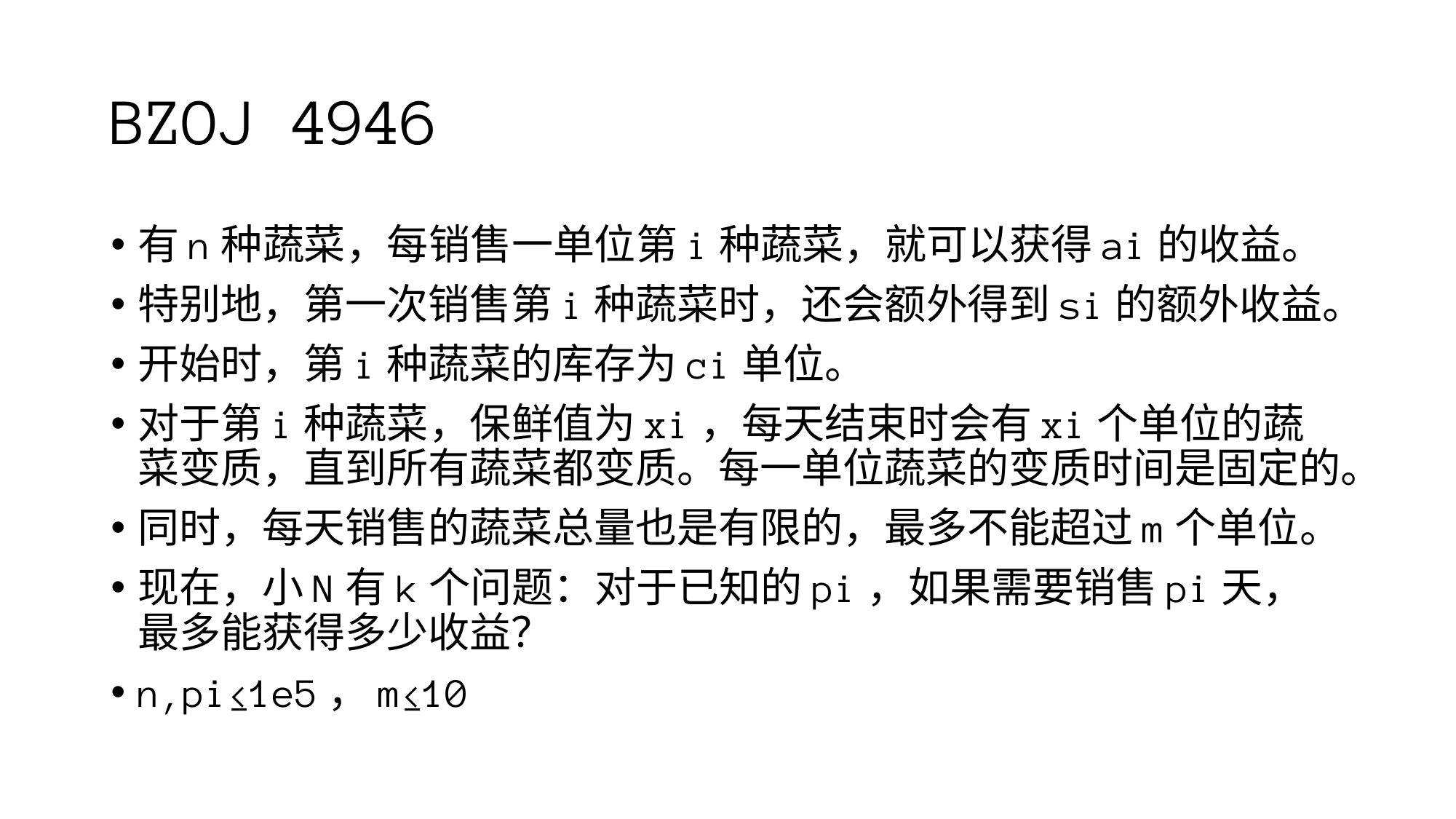

# BZOJ 4946
有n种蔬菜，每销售一单位第i种蔬菜，就可以获得ai的收益。
特别地，第一次销售第i种蔬菜时，还会额外得到si的额外收益。
开始时，第i种蔬菜的库存为ci单位。
对于第i种蔬菜，保鲜值为xi，每天结束时会有xi个单位的蔬菜变质，直到所有蔬菜都变质。每一单位蔬菜的变质时间是固定的。
同时，每天销售的蔬菜总量也是有限的，最多不能超过m个单位。
现在，小N有k个问题：对于已知的pi，如果需要销售pi天，最多能获得多少收益？
n,pi≤1e5，m≤10